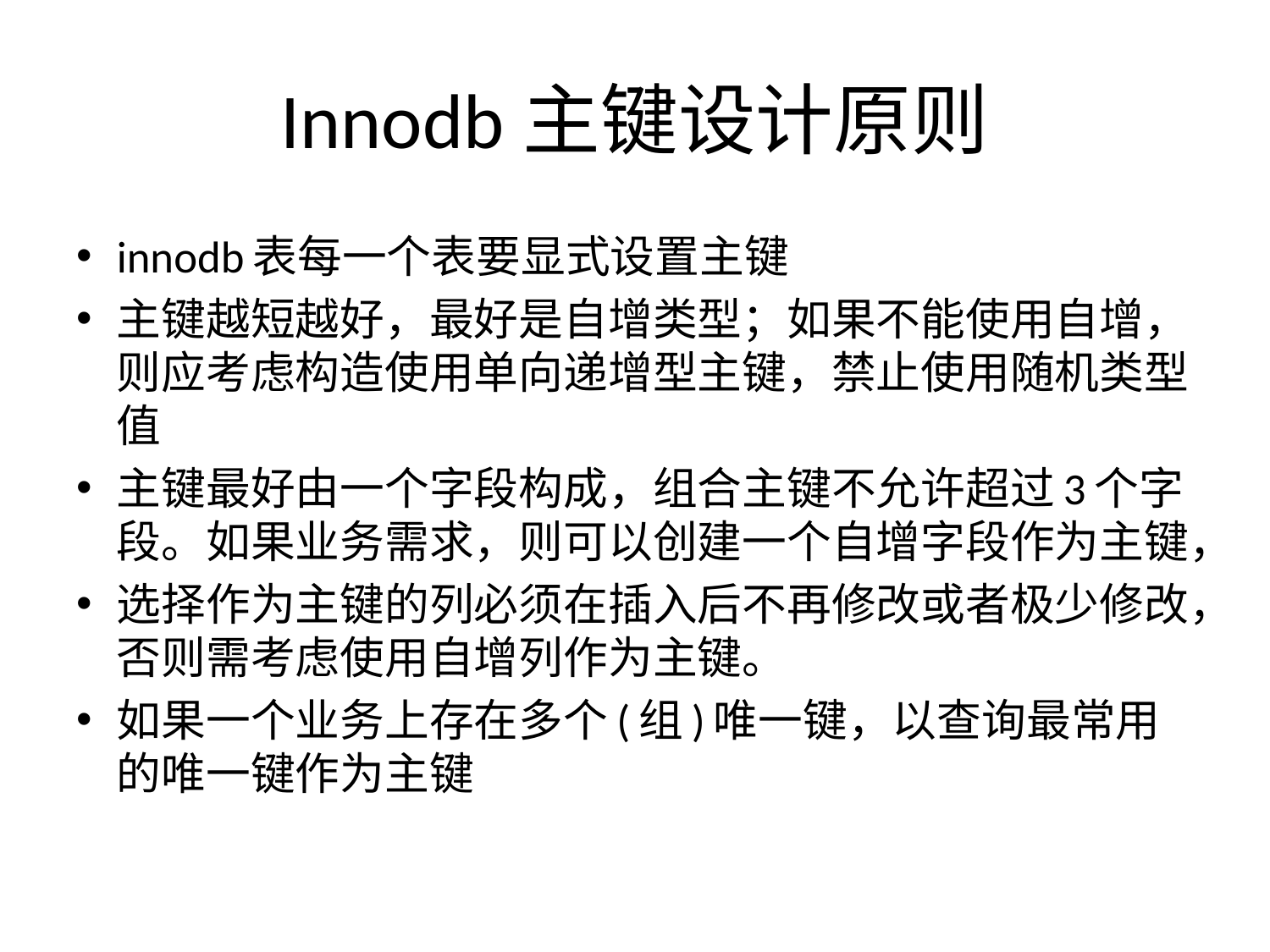

# Innodb主键设计原则
innodb表每一个表要显式设置主键
主键越短越好，最好是自增类型；如果不能使用自增，则应考虑构造使用单向递增型主键，禁止使用随机类型值
主键最好由一个字段构成，组合主键不允许超过3个字段。如果业务需求，则可以创建一个自增字段作为主键，
选择作为主键的列必须在插入后不再修改或者极少修改，否则需考虑使用自增列作为主键。
如果一个业务上存在多个(组)唯一键，以查询最常用的唯一键作为主键